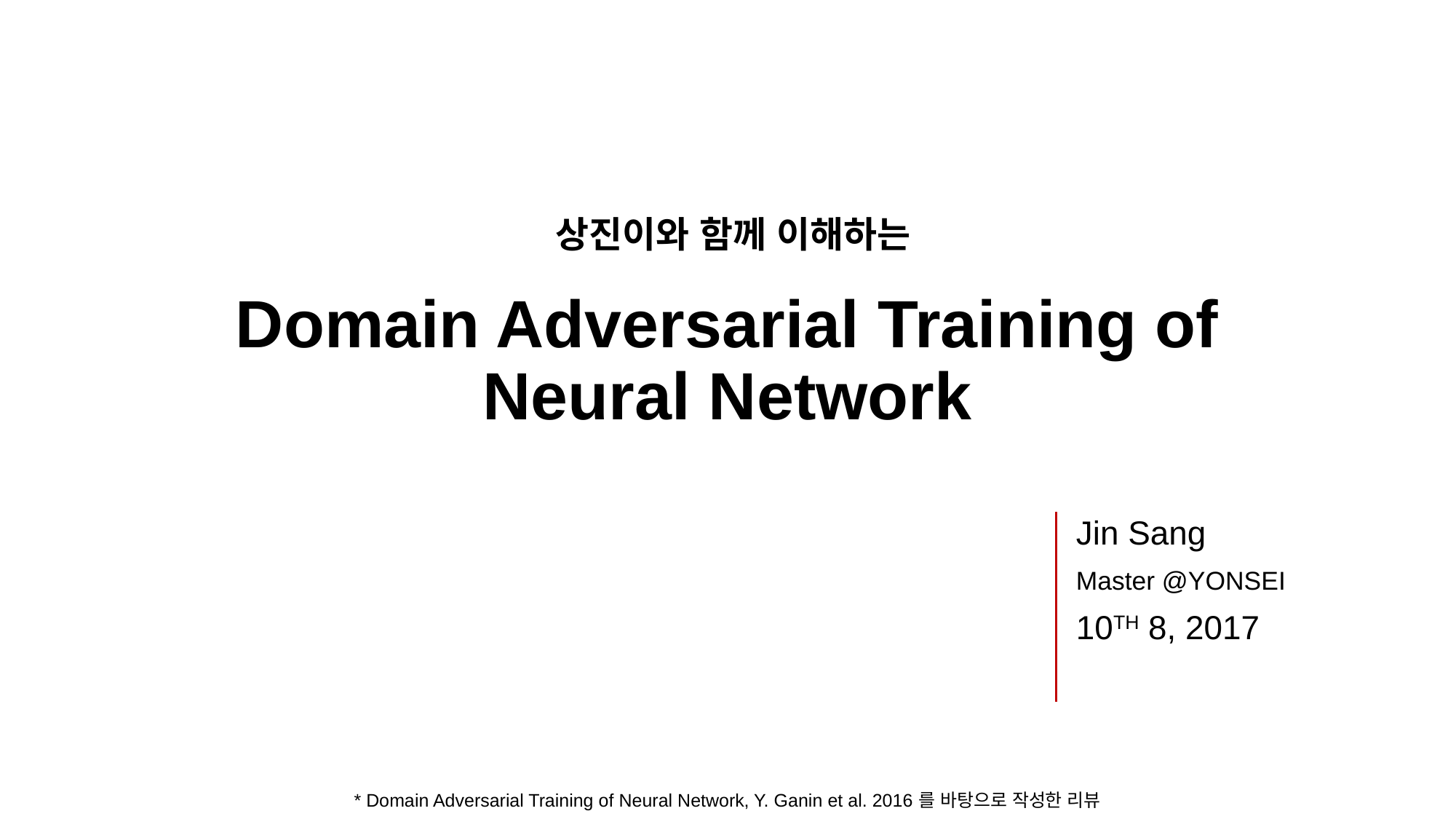

# Domain Adversarial Training of Neural Network
상진이와 함께 이해하는
Jin Sang
Master @YONSEI
10TH 8, 2017
* Domain Adversarial Training of Neural Network, Y. Ganin et al. 2016를 바탕으로 작성한 리뷰